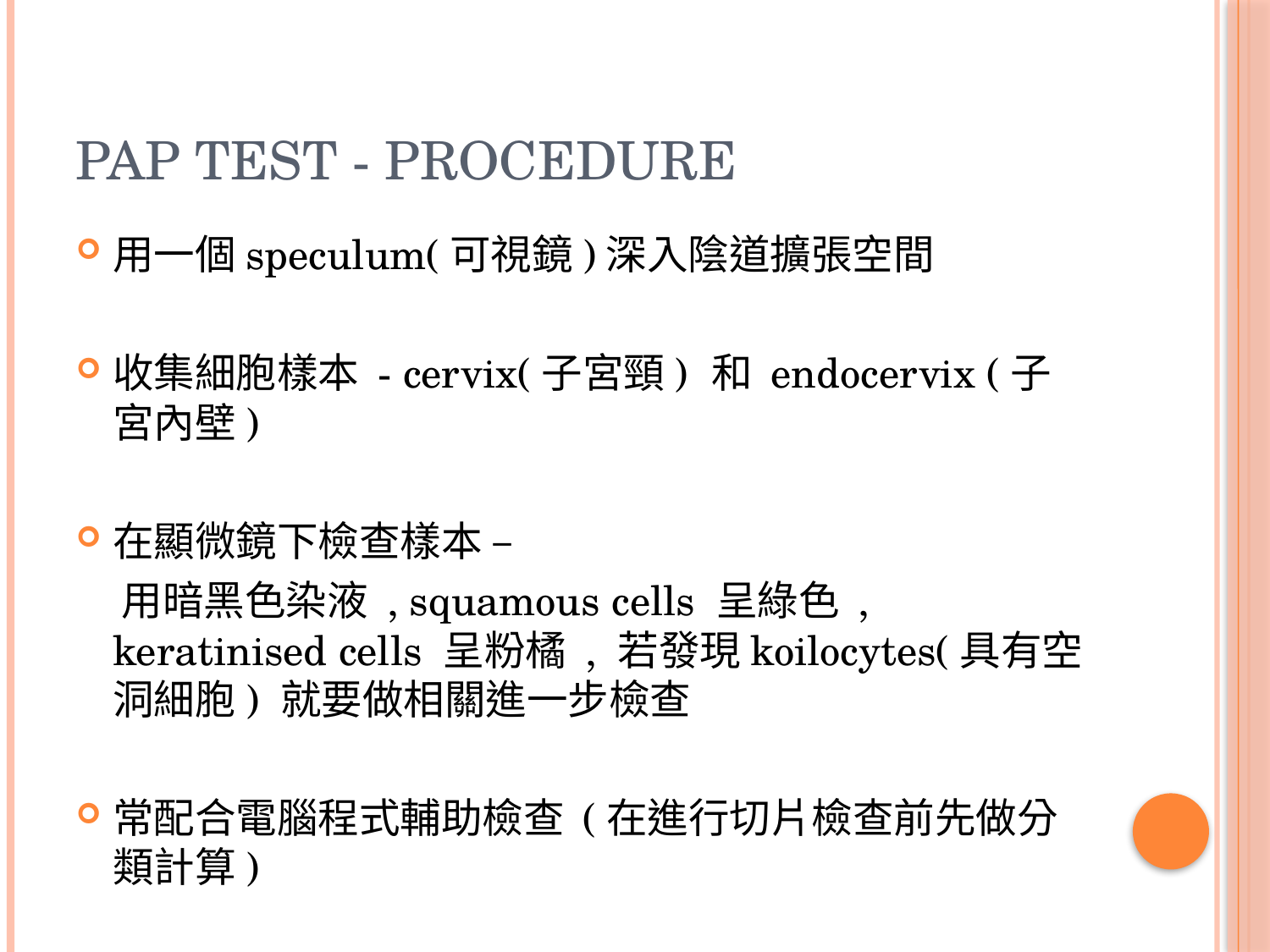

# Pap test - procedure
用一個speculum(可視鏡)深入陰道擴張空間

收集細胞樣本 - cervix(子宮頸) 和 endocervix (子宮內壁)

在顯微鏡下檢查樣本 –
    用暗黑色染液 , squamous cells 呈綠色 , keratinised cells 呈粉橘 , 若發現koilocytes(具有空洞細胞) 就要做相關進一步檢查

常配合電腦程式輔助檢查 (在進行切片檢查前先做分類計算)